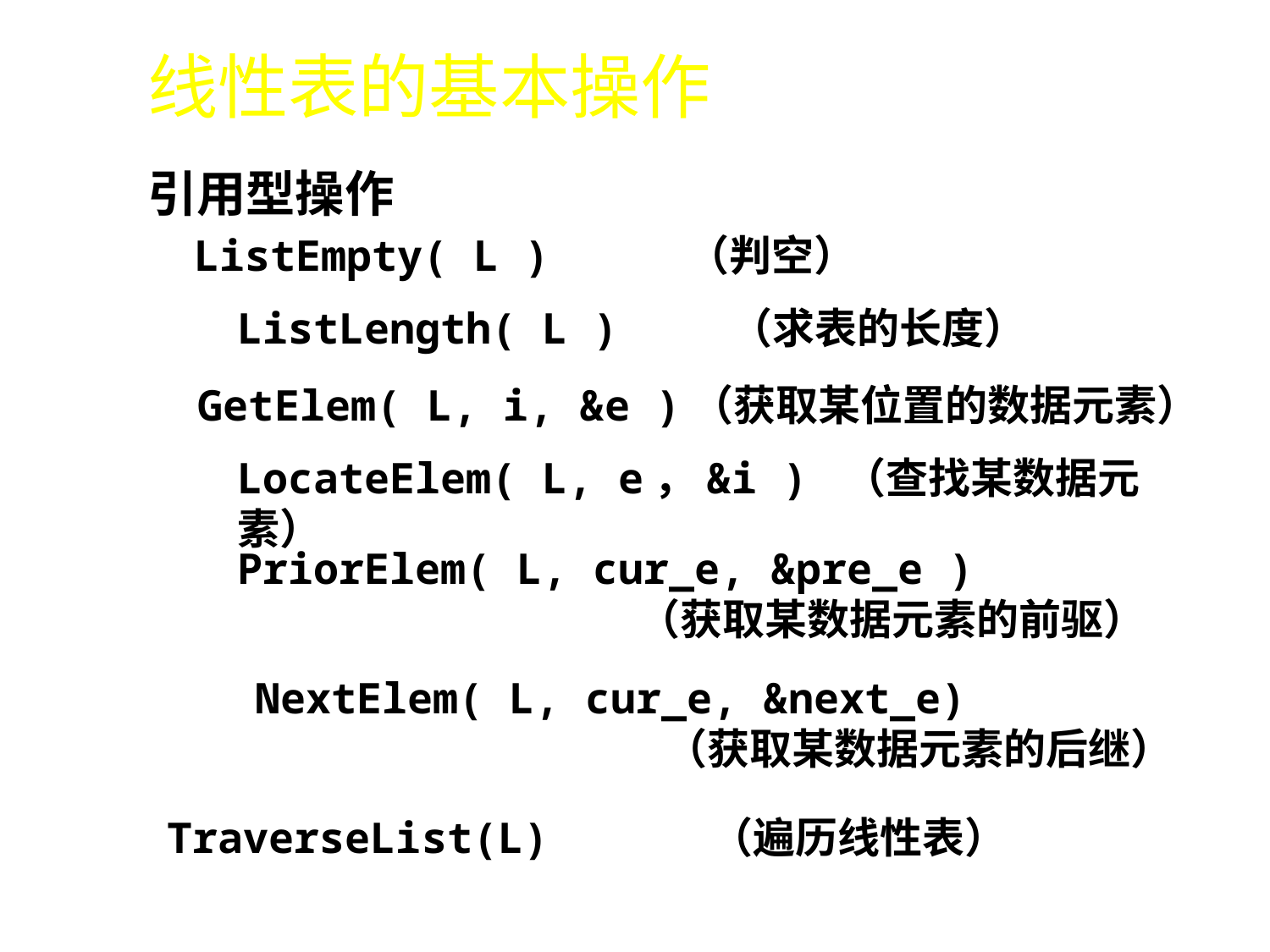

线性表的基本操作
引用型操作
ListEmpty( L )     （判空）
ListLength( L )    （求表的长度）
GetElem( L, i, &e )（获取某位置的数据元素）
LocateElem( L, e，&i ) （查找某数据元素）
PriorElem( L, cur_e, &pre_e )
			 （获取某数据元素的前驱）
NextElem( L, cur_e, &next_e)
			  （获取某数据元素的后继）
TraverseList(L) 	 （遍历线性表）